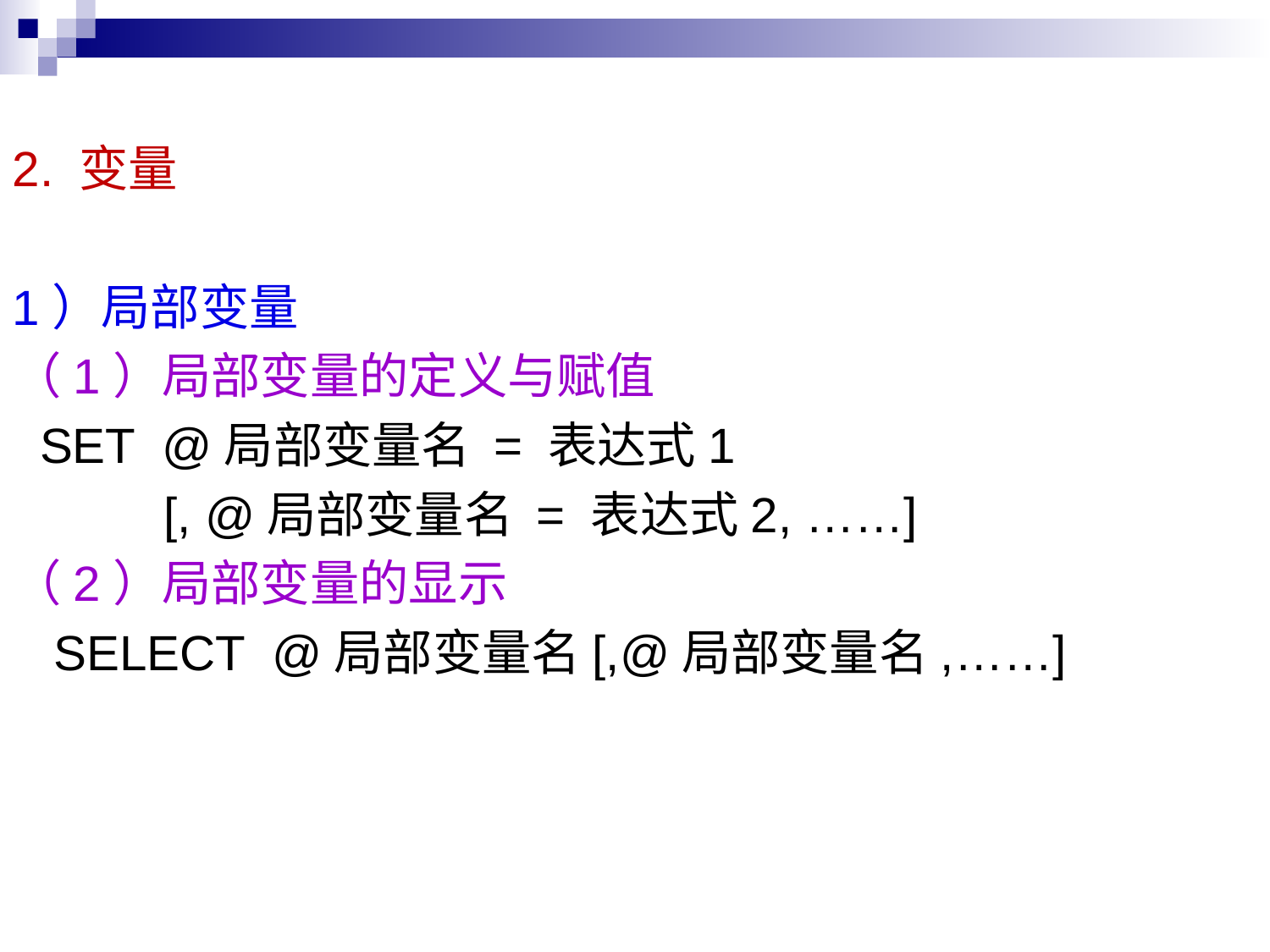

2. 变量

1）局部变量
（1）局部变量的定义与赋值
  SET  @局部变量名 = 表达式1
           [, @局部变量名 = 表达式2, ……]
（2）局部变量的显示
   SELECT  @局部变量名[,@局部变量名,……]